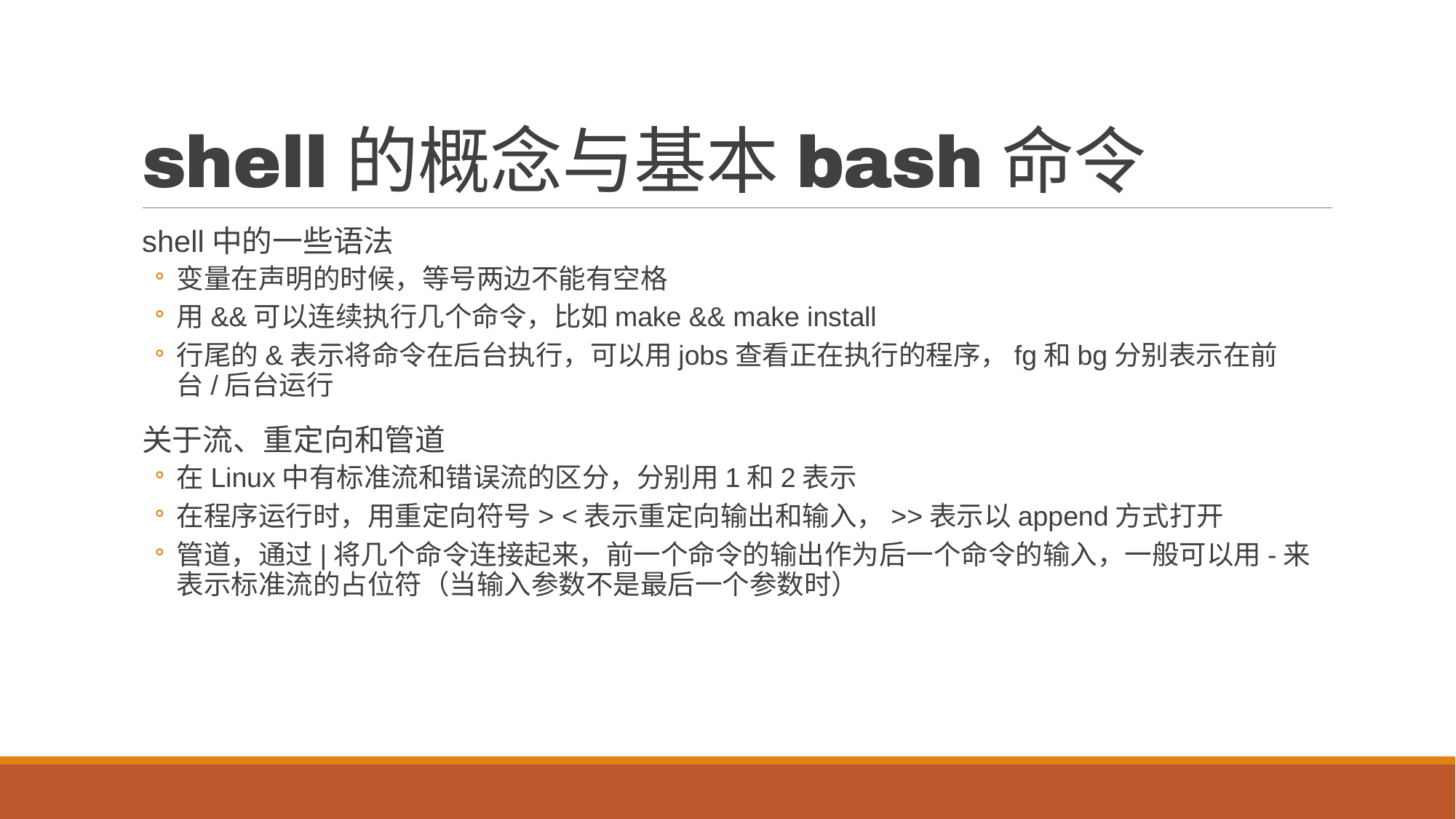

# shell的概念与基本bash命令
shell中的一些语法
变量在声明的时候，等号两边不能有空格
用&&可以连续执行几个命令，比如make && make install
行尾的&表示将命令在后台执行，可以用jobs查看正在执行的程序，fg和bg分别表示在前台/后台运行
关于流、重定向和管道
在Linux中有标准流和错误流的区分，分别用1和2表示
在程序运行时，用重定向符号> <表示重定向输出和输入，>>表示以append方式打开
管道，通过|将几个命令连接起来，前一个命令的输出作为后一个命令的输入，一般可以用-来表示标准流的占位符（当输入参数不是最后一个参数时）